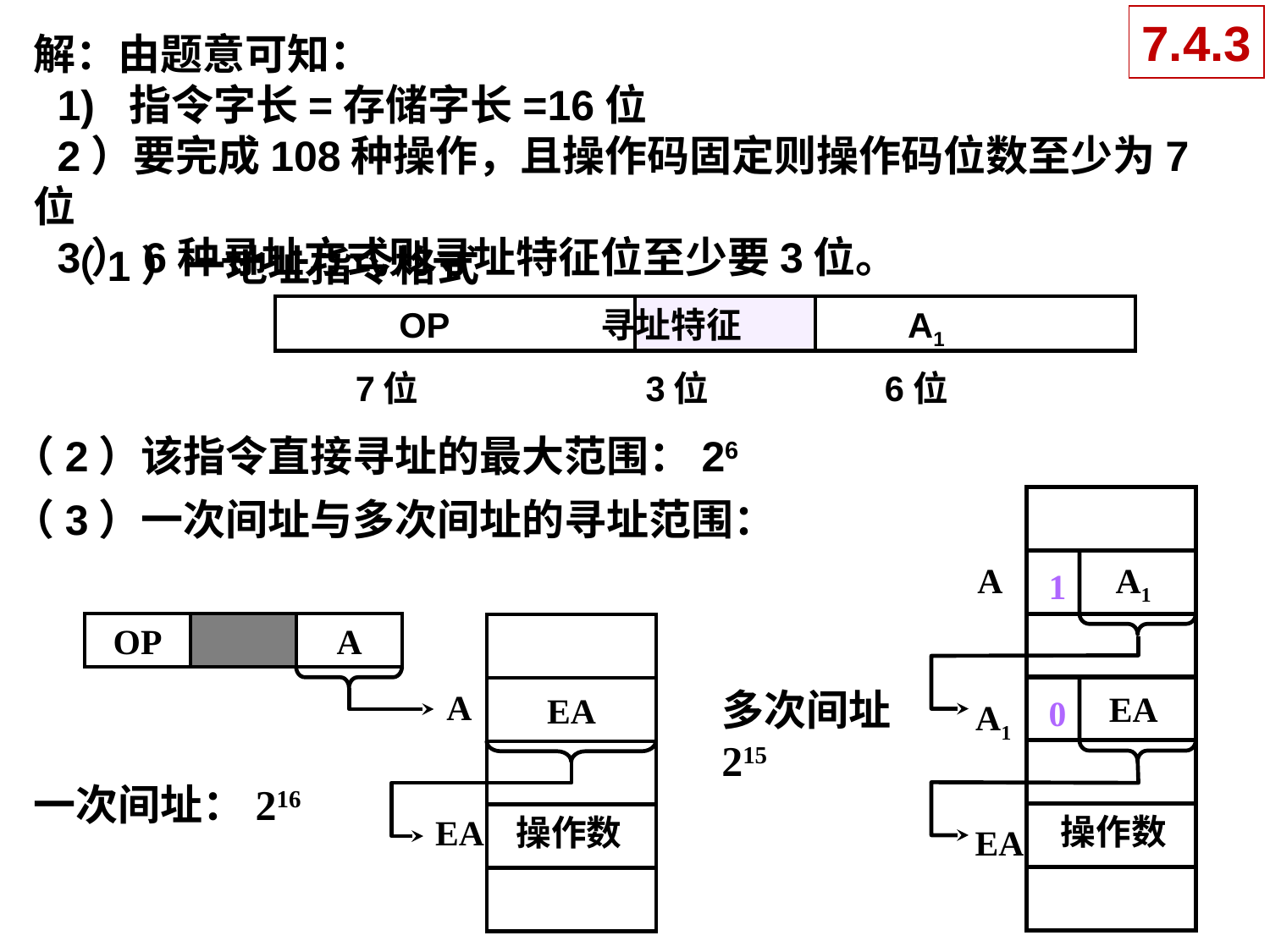

7.4.3
解：由题意可知：
  1)  指令字长=存储字长=16位
  2）要完成108种操作，且操作码固定则操作码位数至少为7位
  3）6种寻址方式则寻址特征位至少要3位。
（1）一地址指令格式

OP
寻址特征

A1
7位
3位
6位

（2）该指令直接寻址的最大范围：26

     A1
1

     EA

0

（3）一次间址与多次间址的寻址范围：

EA

A

OP

A

多次间址215
A

A1

一次间址：216
操作数
EA
操作数
EA